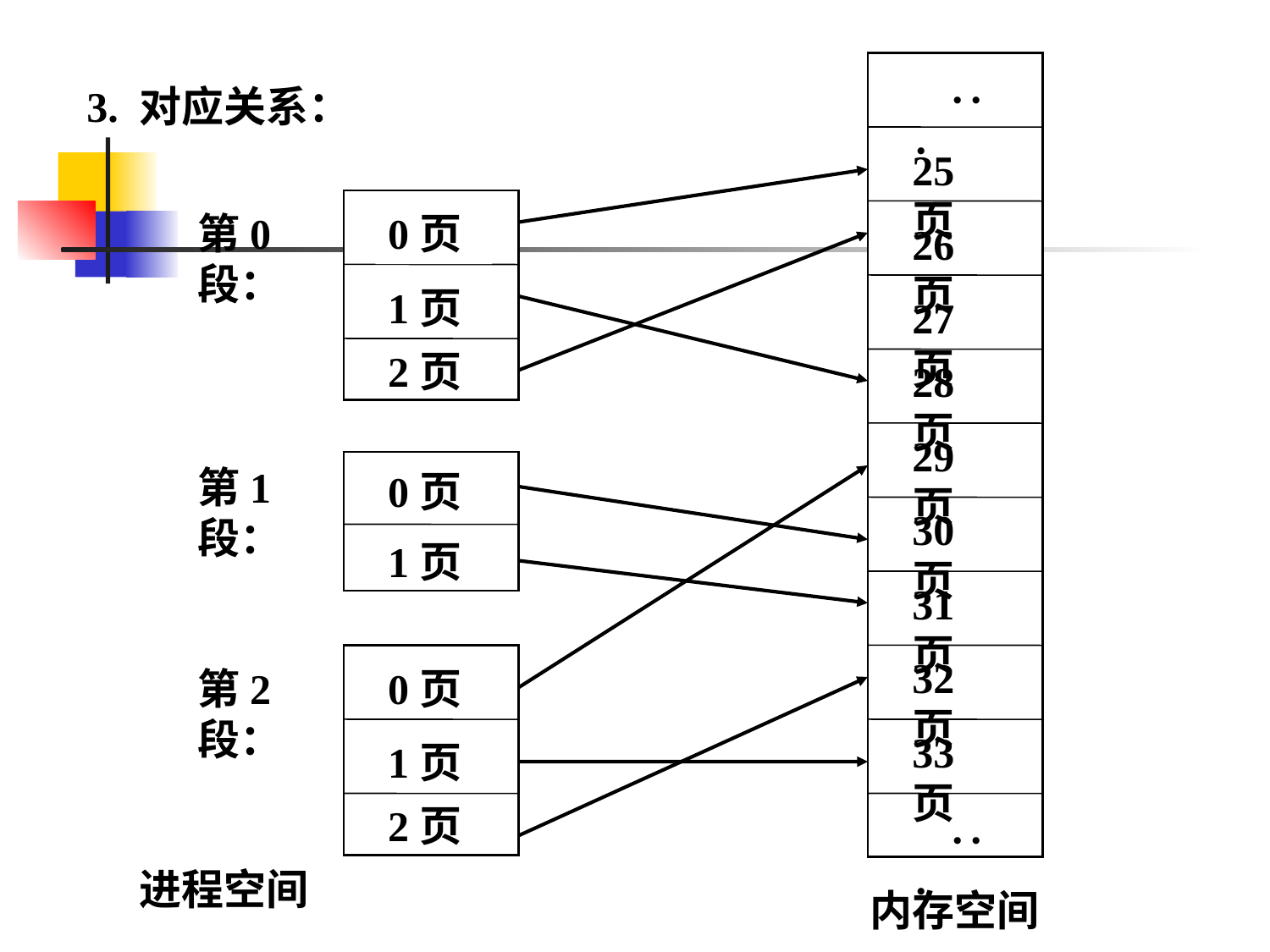

...

3. 对应关系：

25页

第0段：
0页

26页

1页

27页

2页

28页

29页

第1段：
0页

30页

1页

31页

32页
第2段：
0页

33页
1页

2页

  ...
进程空间
内存空间